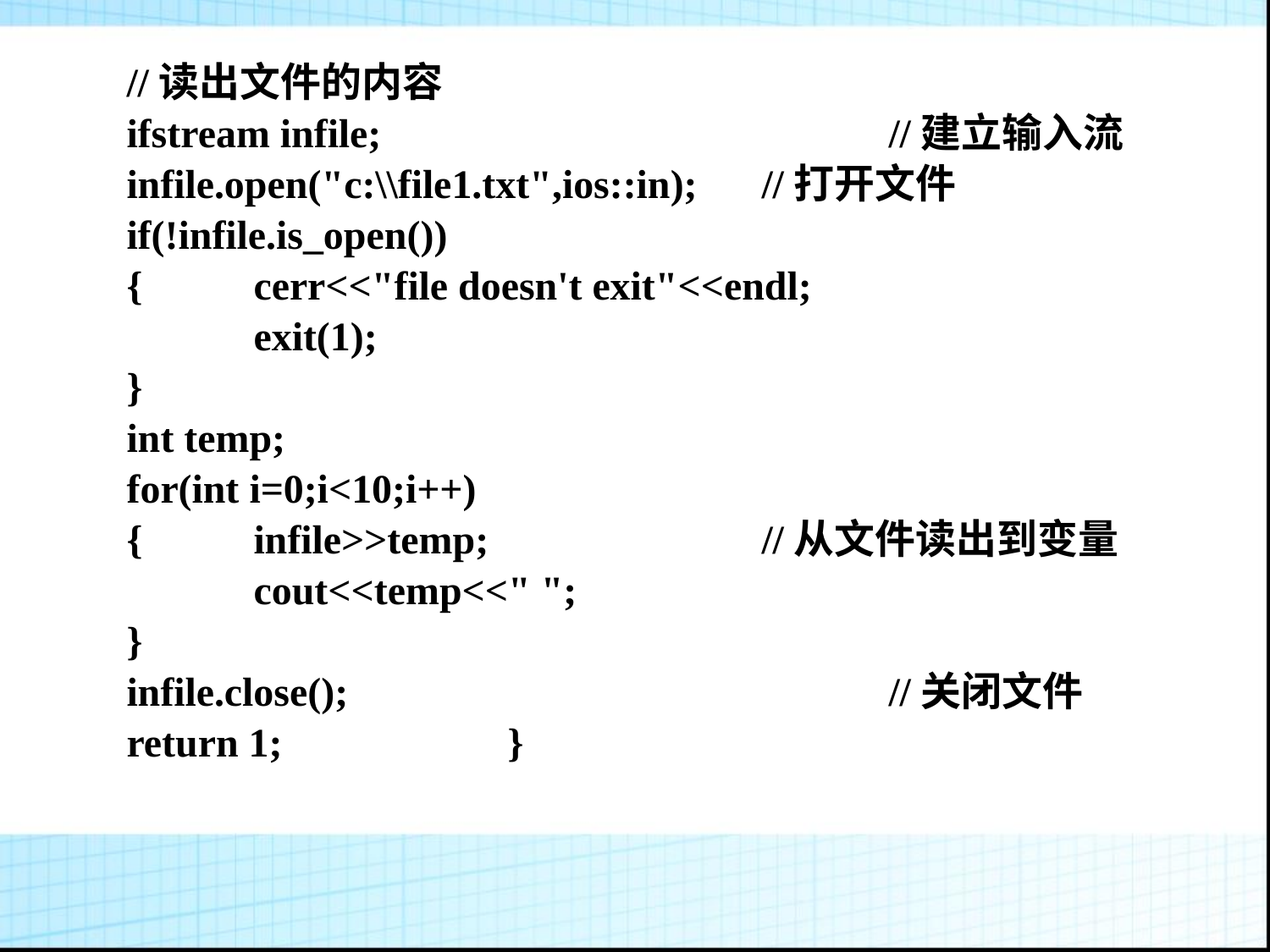

//读出文件的内容
	ifstream infile;				//建立输入流
	infile.open("c:\\file1.txt",ios::in);  	//打开文件
	if(!infile.is_open())
	{	cerr<<"file doesn't exit"<<endl;
		exit(1);
	}
	int temp;
	for(int i=0;i<10;i++)
	{	infile>>temp;			//从文件读出到变量
		cout<<temp<<" ";
	}
	infile.close();					//关闭文件
	return 1;		}